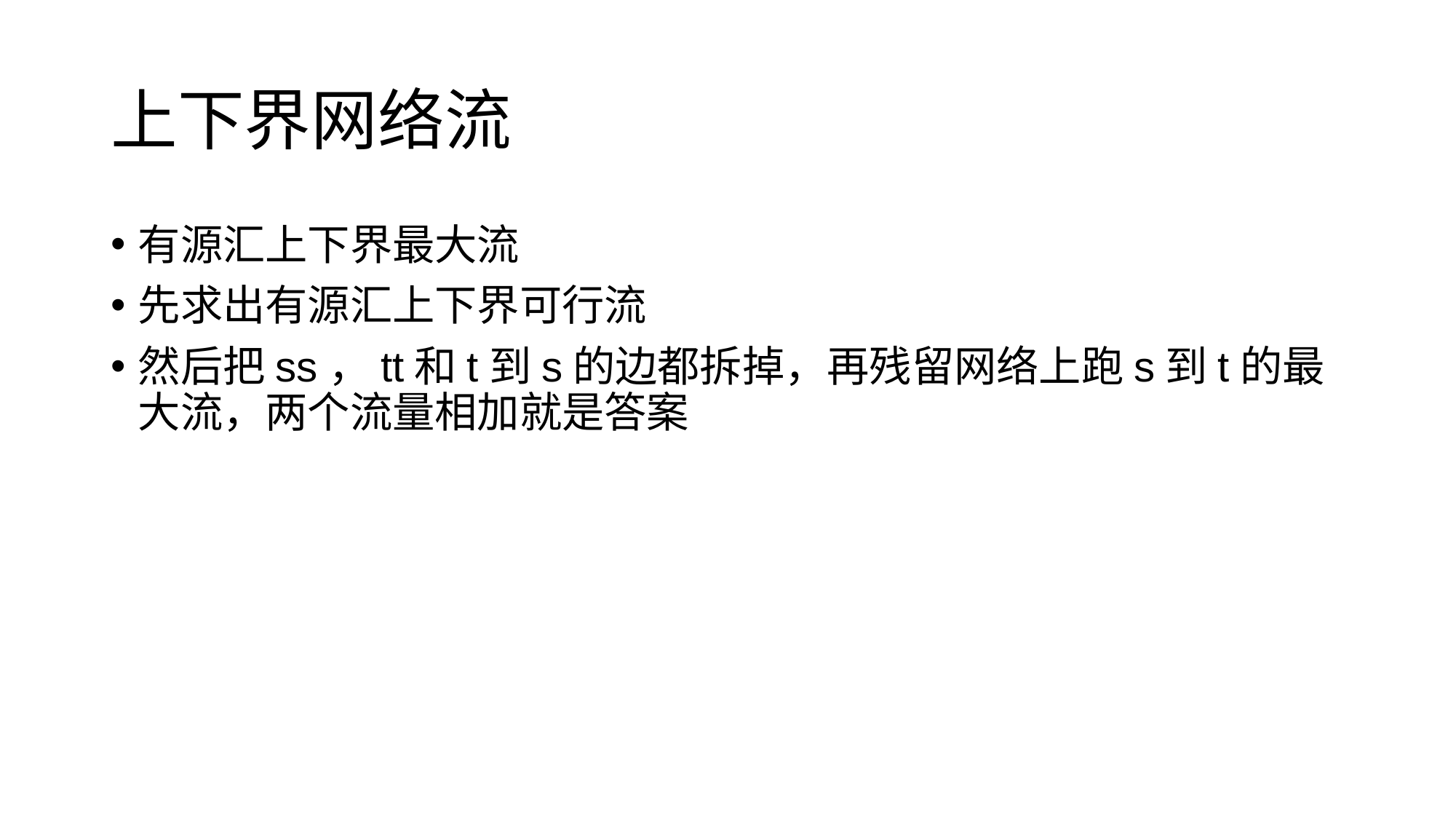

# 上下界网络流
有源汇上下界最大流
先求出有源汇上下界可行流
然后把ss，tt和t到s的边都拆掉，再残留网络上跑s到t的最大流，两个流量相加就是答案